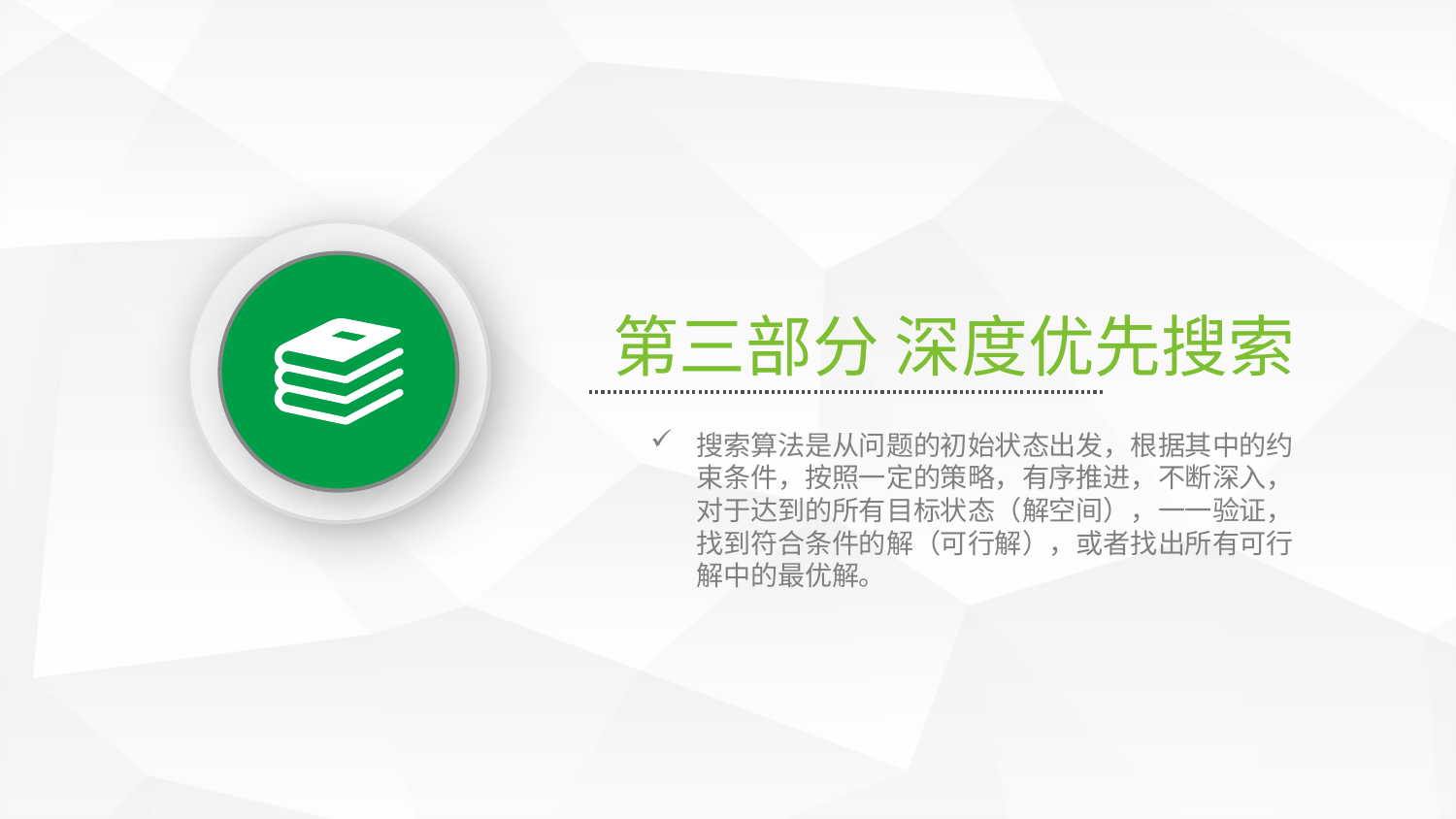

第三部分 深度优先搜索

搜索算法是从问题的初始状态出发，根据其中的约束条件，按照一定的策略，有序推进，不断深入，对于达到的所有目标状态（解空间），一一验证，找到符合条件的解（可行解），或者找出所有可行解中的最优解。